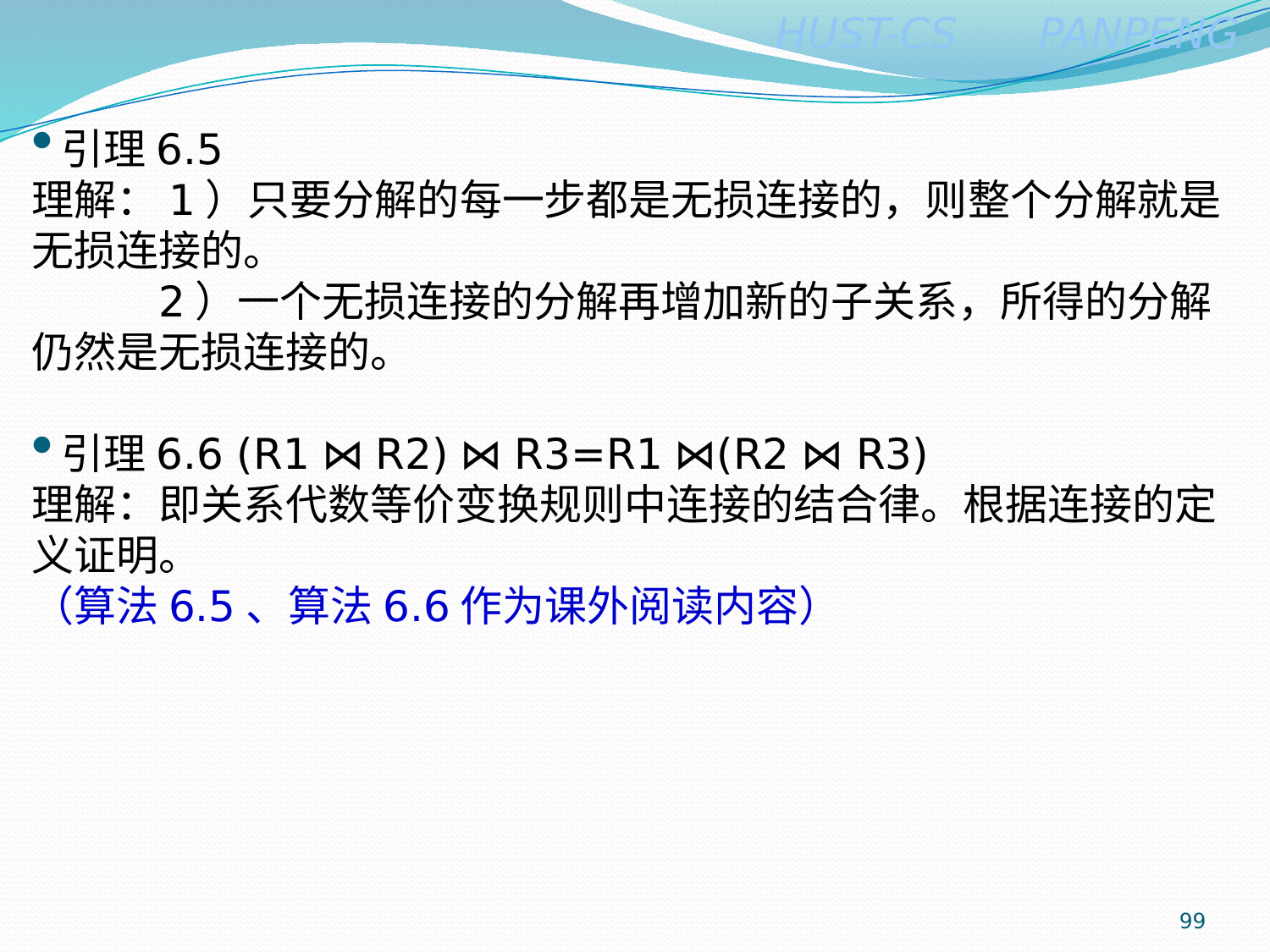

引理6.5
理解：1）只要分解的每一步都是无损连接的，则整个分解就是无损连接的。
	2）一个无损连接的分解再增加新的子关系，所得的分解仍然是无损连接的。

引理6.6 (R1 ⋈ R2) ⋈ R3=R1 ⋈(R2 ⋈ R3)
理解：即关系代数等价变换规则中连接的结合律。根据连接的定义证明。
（算法6.5、算法6.6作为课外阅读内容）
99